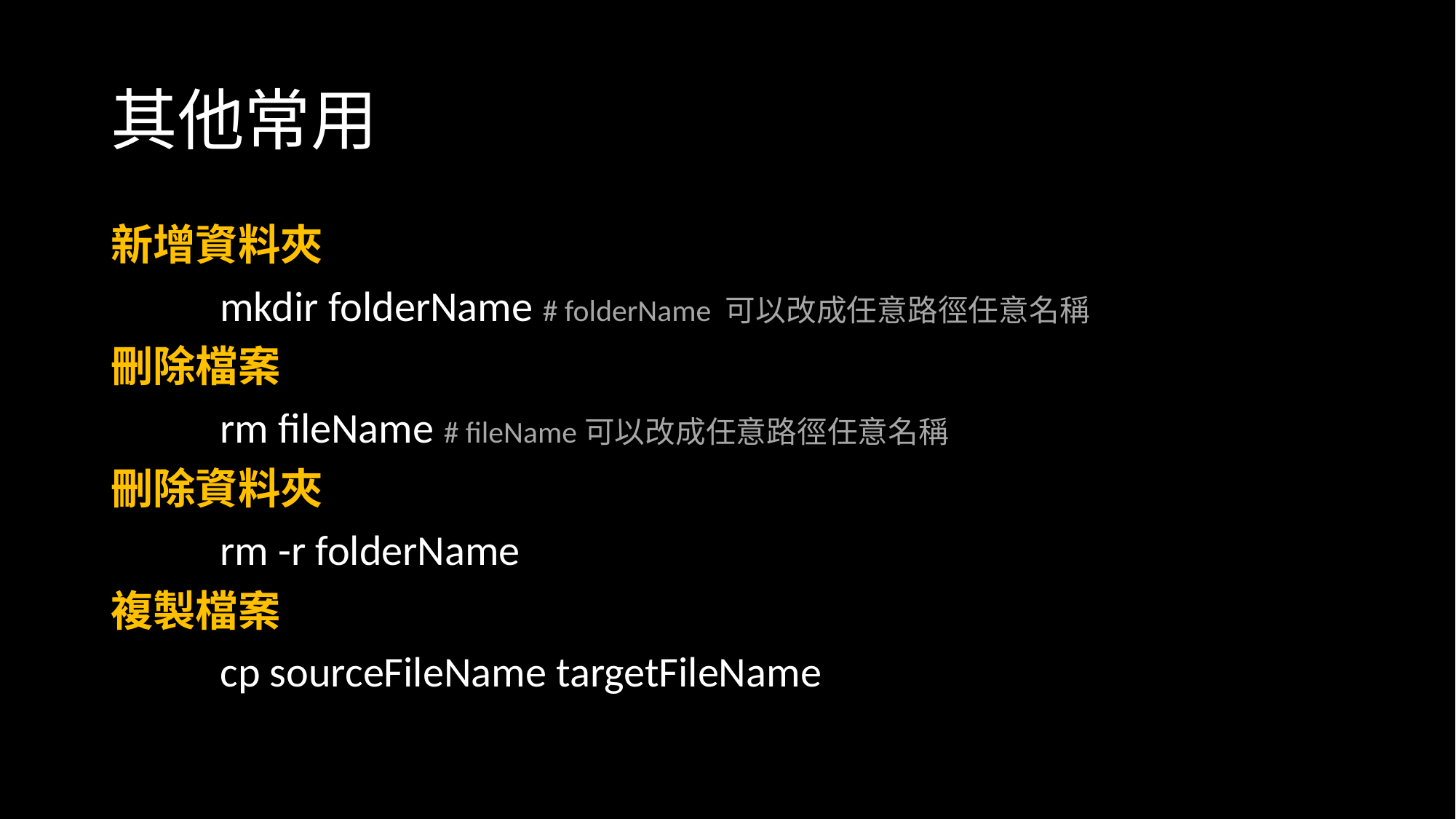

# 其他常用
新增資料夾
	mkdir folderName # folderName 可以改成任意路徑任意名稱
刪除檔案
	rm fileName # fileName可以改成任意路徑任意名稱
刪除資料夾
	rm -r folderName
複製檔案
	cp sourceFileName targetFileName